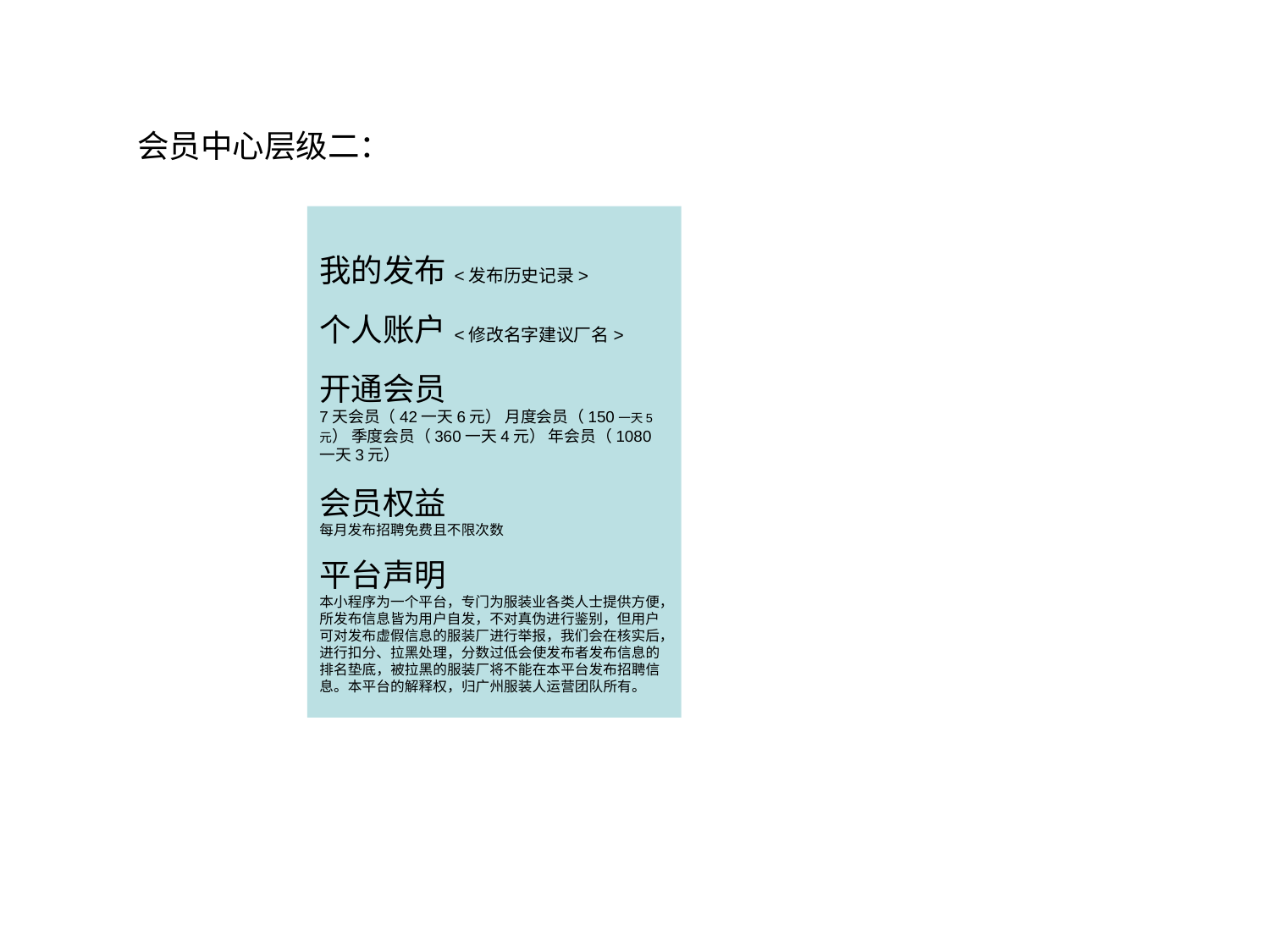

会员中心层级二：

我的发布<发布历史记录>

个人账户<修改名字建议厂名>

开通会员
7天会员（42一天6元） 月度会员（150一天5元） 季度会员（360一天4元） 年会员（1080一天3元）

会员权益
每月发布招聘免费且不限次数

平台声明
本小程序为一个平台，专门为服装业各类人士提供方便，所发布信息皆为用户自发，不对真伪进行鉴别，但用户可对发布虚假信息的服装厂进行举报，我们会在核实后，进行扣分、拉黑处理，分数过低会使发布者发布信息的排名垫底，被拉黑的服装厂将不能在本平台发布招聘信息。本平台的解释权，归广州服装人运营团队所有。